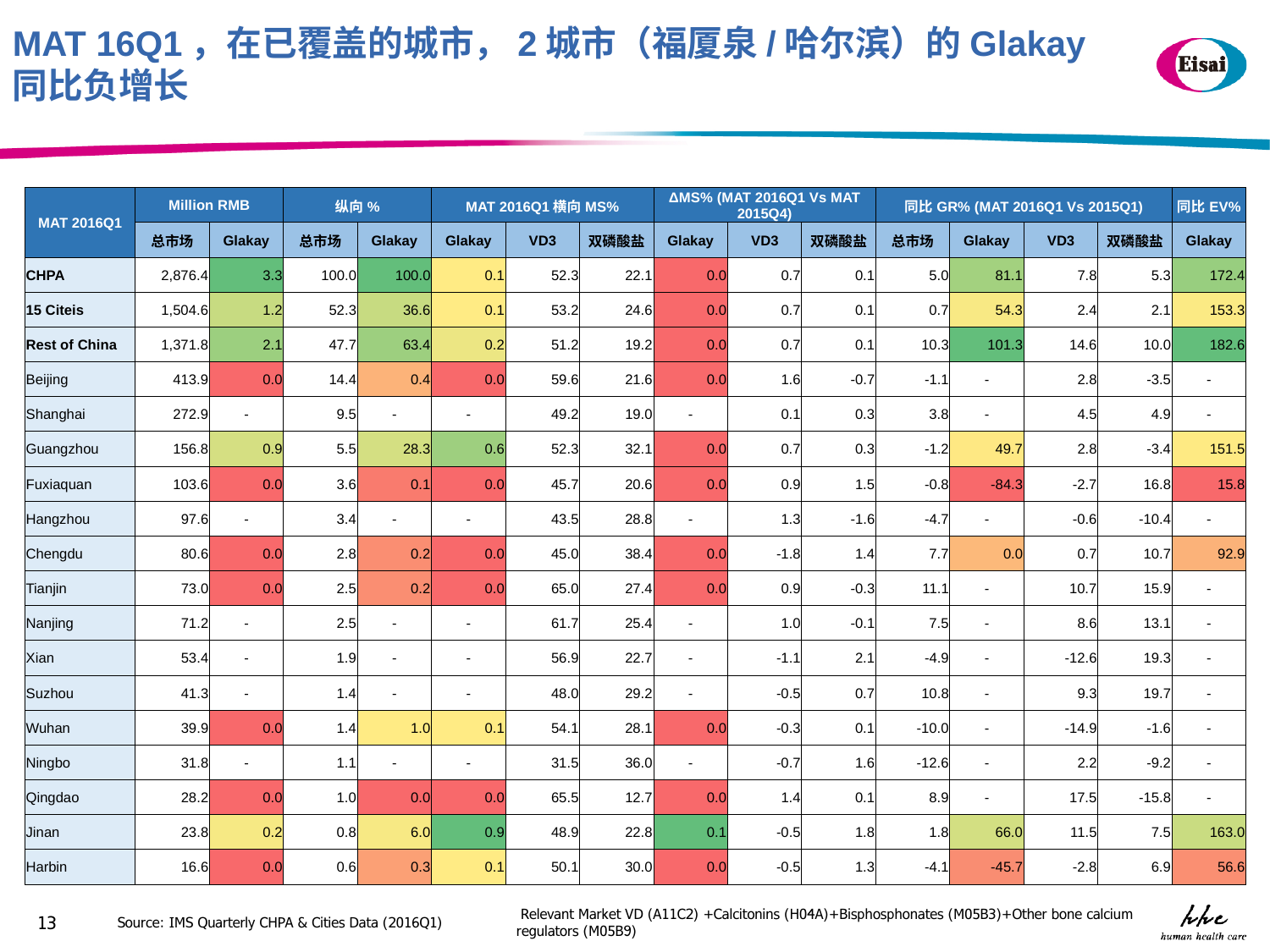

MAT 16Q1，在已覆盖的城市，2城市（福厦泉/哈尔滨）的Glakay同比负增长
| MAT 2016Q1 | Million RMB |  | 纵向% |  | MAT 2016Q1横向MS% |  |  | ΔMS% (MAT 2016Q1 Vs MAT 2015Q4) |  |  | 同比GR% (MAT 2016Q1 Vs 2015Q1) |  |  |  | 同比EV% |
| --- | --- | --- | --- | --- | --- | --- | --- | --- | --- | --- | --- | --- | --- | --- | --- |
|  | 总市场 | Glakay | 总市场 | Glakay | Glakay | VD3 | 双磷酸盐 | Glakay | VD3 | 双磷酸盐 | 总市场 | Glakay | VD3 | 双磷酸盐 | Glakay |
| CHPA | 2,876.4 | 3.3 | 100.0 | 100.0 | 0.1 | 52.3 | 22.1 | 0.0 | 0.7 | 0.1 | 5.0 | 81.1 | 7.8 | 5.3 | 172.4 |
| 15 Citeis | 1,504.6 | 1.2 | 52.3 | 36.6 | 0.1 | 53.2 | 24.6 | 0.0 | 0.7 | 0.1 | 0.7 | 54.3 | 2.4 | 2.1 | 153.3 |
| Rest of China | 1,371.8 | 2.1 | 47.7 | 63.4 | 0.2 | 51.2 | 19.2 | 0.0 | 0.7 | 0.1 | 10.3 | 101.3 | 14.6 | 10.0 | 182.6 |
| Beijing | 413.9 | 0.0 | 14.4 | 0.4 | 0.0 | 59.6 | 21.6 | 0.0 | 1.6 | -0.7 | -1.1 | - | 2.8 | -3.5 | - |
| Shanghai | 272.9 | - | 9.5 | - | - | 49.2 | 19.0 | - | 0.1 | 0.3 | 3.8 | - | 4.5 | 4.9 | - |
| Guangzhou | 156.8 | 0.9 | 5.5 | 28.3 | 0.6 | 52.3 | 32.1 | 0.0 | 0.7 | 0.3 | -1.2 | 49.7 | 2.8 | -3.4 | 151.5 |
| Fuxiaquan | 103.6 | 0.0 | 3.6 | 0.1 | 0.0 | 45.7 | 20.6 | 0.0 | 0.9 | 1.5 | -0.8 | -84.3 | -2.7 | 16.8 | 15.8 |
| Hangzhou | 97.6 | - | 3.4 | - | - | 43.5 | 28.8 | - | 1.3 | -1.6 | -4.7 | - | -0.6 | -10.4 | - |
| Chengdu | 80.6 | 0.0 | 2.8 | 0.2 | 0.0 | 45.0 | 38.4 | 0.0 | -1.8 | 1.4 | 7.7 | 0.0 | 0.7 | 10.7 | 92.9 |
| Tianjin | 73.0 | 0.0 | 2.5 | 0.2 | 0.0 | 65.0 | 27.4 | 0.0 | 0.9 | -0.3 | 11.1 | - | 10.7 | 15.9 | - |
| Nanjing | 71.2 | - | 2.5 | - | - | 61.7 | 25.4 | - | 1.0 | -0.1 | 7.5 | - | 8.6 | 13.1 | - |
| Xian | 53.4 | - | 1.9 | - | - | 56.9 | 22.7 | - | -1.1 | 2.1 | -4.9 | - | -12.6 | 19.3 | - |
| Suzhou | 41.3 | - | 1.4 | - | - | 48.0 | 29.2 | - | -0.5 | 0.7 | 10.8 | - | 9.3 | 19.7 | - |
| Wuhan | 39.9 | 0.0 | 1.4 | 1.0 | 0.1 | 54.1 | 28.1 | 0.0 | -0.3 | 0.1 | -10.0 | - | -14.9 | -1.6 | - |
| Ningbo | 31.8 | - | 1.1 | - | - | 31.5 | 36.0 | - | -0.7 | 1.6 | -12.6 | - | 2.2 | -9.2 | - |
| Qingdao | 28.2 | 0.0 | 1.0 | 0.0 | 0.0 | 65.5 | 12.7 | 0.0 | 1.4 | 0.1 | 8.9 | - | 17.5 | -15.8 | - |
| Jinan | 23.8 | 0.2 | 0.8 | 6.0 | 0.9 | 48.9 | 22.8 | 0.1 | -0.5 | 1.8 | 1.8 | 66.0 | 11.5 | 7.5 | 163.0 |
| Harbin | 16.6 | 0.0 | 0.6 | 0.3 | 0.1 | 50.1 | 30.0 | 0.0 | -0.5 | 1.3 | -4.1 | -45.7 | -2.8 | 6.9 | 56.6 |
Source: IMS Quarterly CHPA & Cities Data (2016Q1)
 Relevant Market VD (A11C2) +Calcitonins (H04A)+Bisphosphonates (M05B3)+Other bone calcium regulators (M05B9)
13